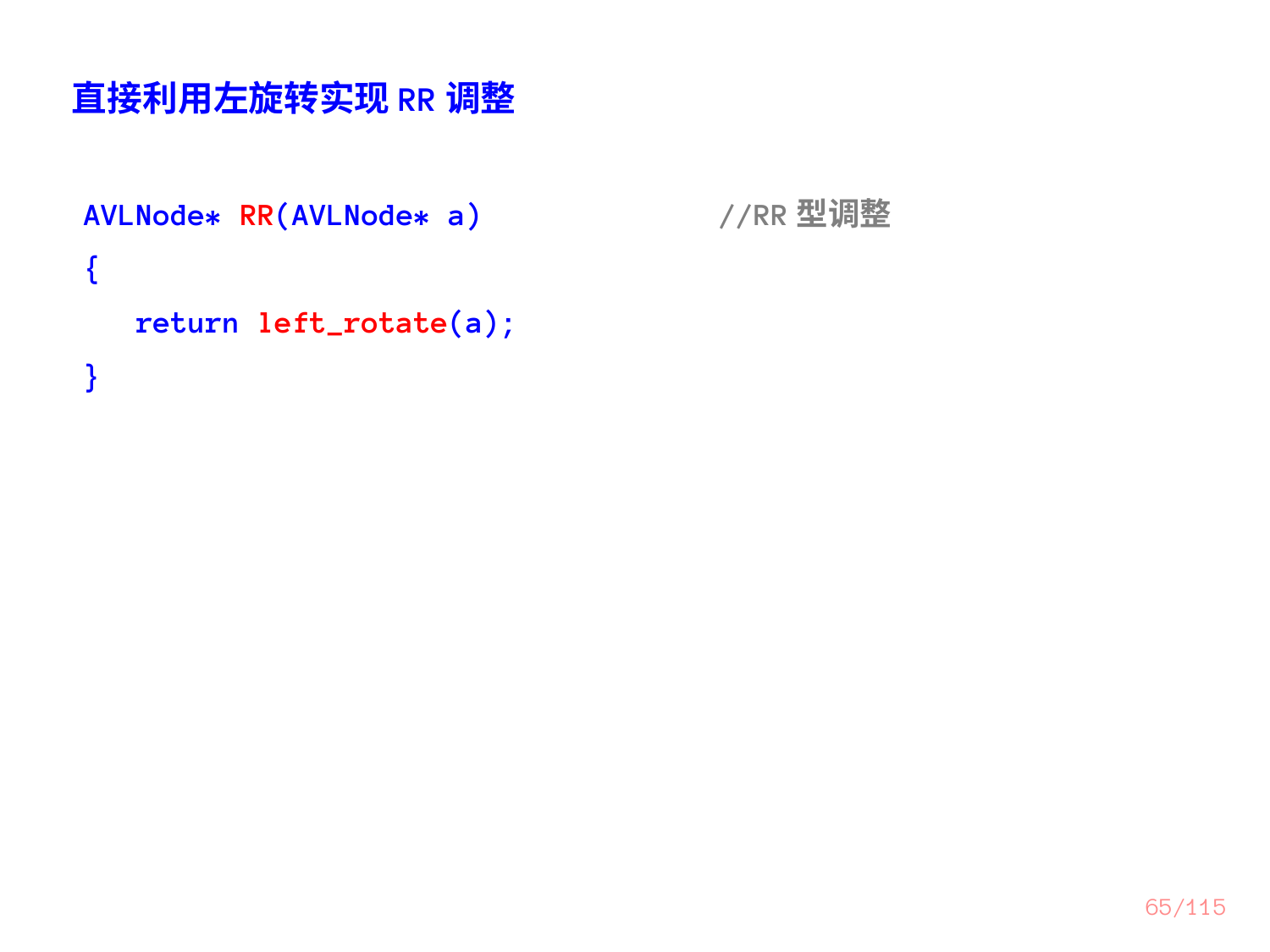

直接利用左旋转实现RR调整
AVLNode* RR(AVLNode* a)		//RR型调整
{
   return left_rotate(a);
}
65/115